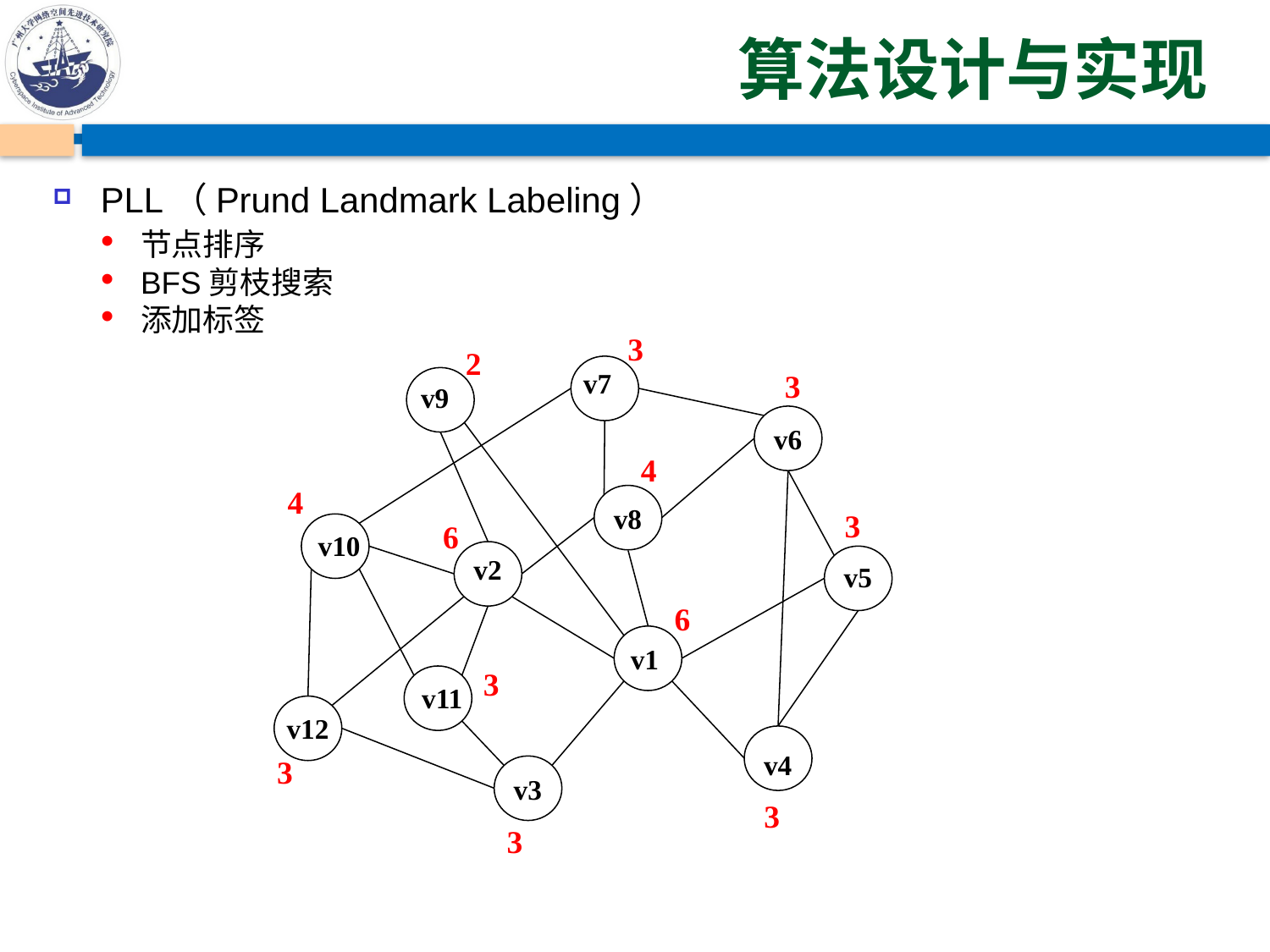

# 算法设计与实现
PLL（Prund Landmark Labeling）

节点排序
BFS剪枝搜索
添加标签

3
2

v7
3

v9

v6
4
4

v8
3
6

v10

v2

v5
6

v1
3

v11

v12

v4
3

v3
3
3
14